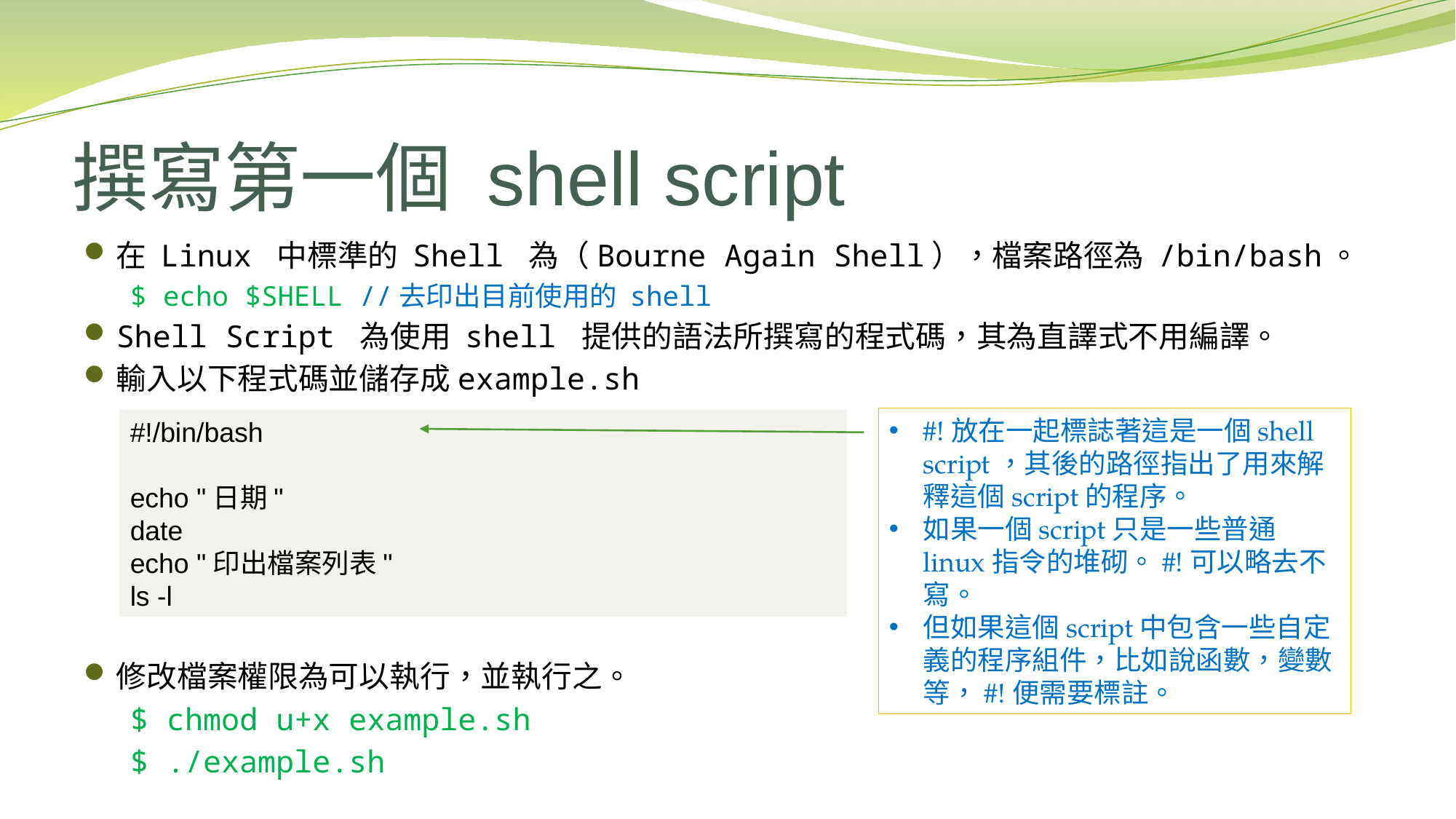

# 撰寫第一個 shell script
在 Linux 中標準的 Shell 為（Bourne Again Shell），檔案路徑為 /bin/bash。
$ echo $SHELL //去印出目前使用的 shell
Shell Script 為使用 shell 提供的語法所撰寫的程式碼，其為直譯式不用編譯。
輸入以下程式碼並儲存成example.sh

修改檔案權限為可以執行，並執行之。
$ chmod u+x example.sh
$ ./example.sh
#!放在一起標誌著這是一個shell script，其後的路徑指出了用來解釋這個script的程序。
如果一個script只是一些普通linux指令的堆砌。#!可以略去不寫。
但如果這個script中包含一些自定義的程序組件，比如說函數，變數等，#!便需要標註。
#!/bin/bash

echo "日期"
date
echo "印出檔案列表"
ls -l